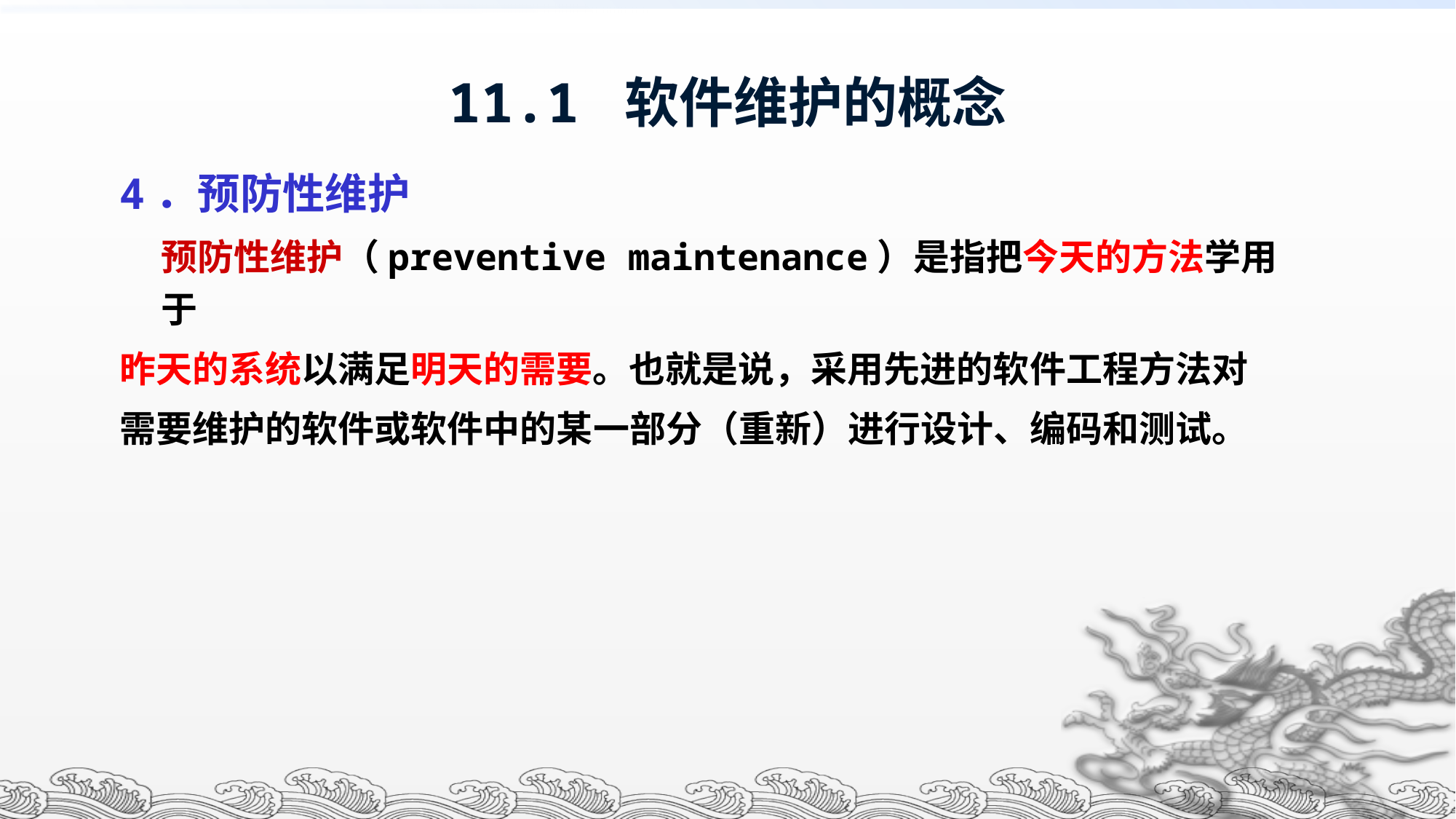

# 11.1 软件维护的概念
4．预防性维护
    预防性维护（preventive maintenance）是指把今天的方法学用于
昨天的系统以满足明天的需要。也就是说，采用先进的软件工程方法对
需要维护的软件或软件中的某一部分（重新）进行设计、编码和测试。